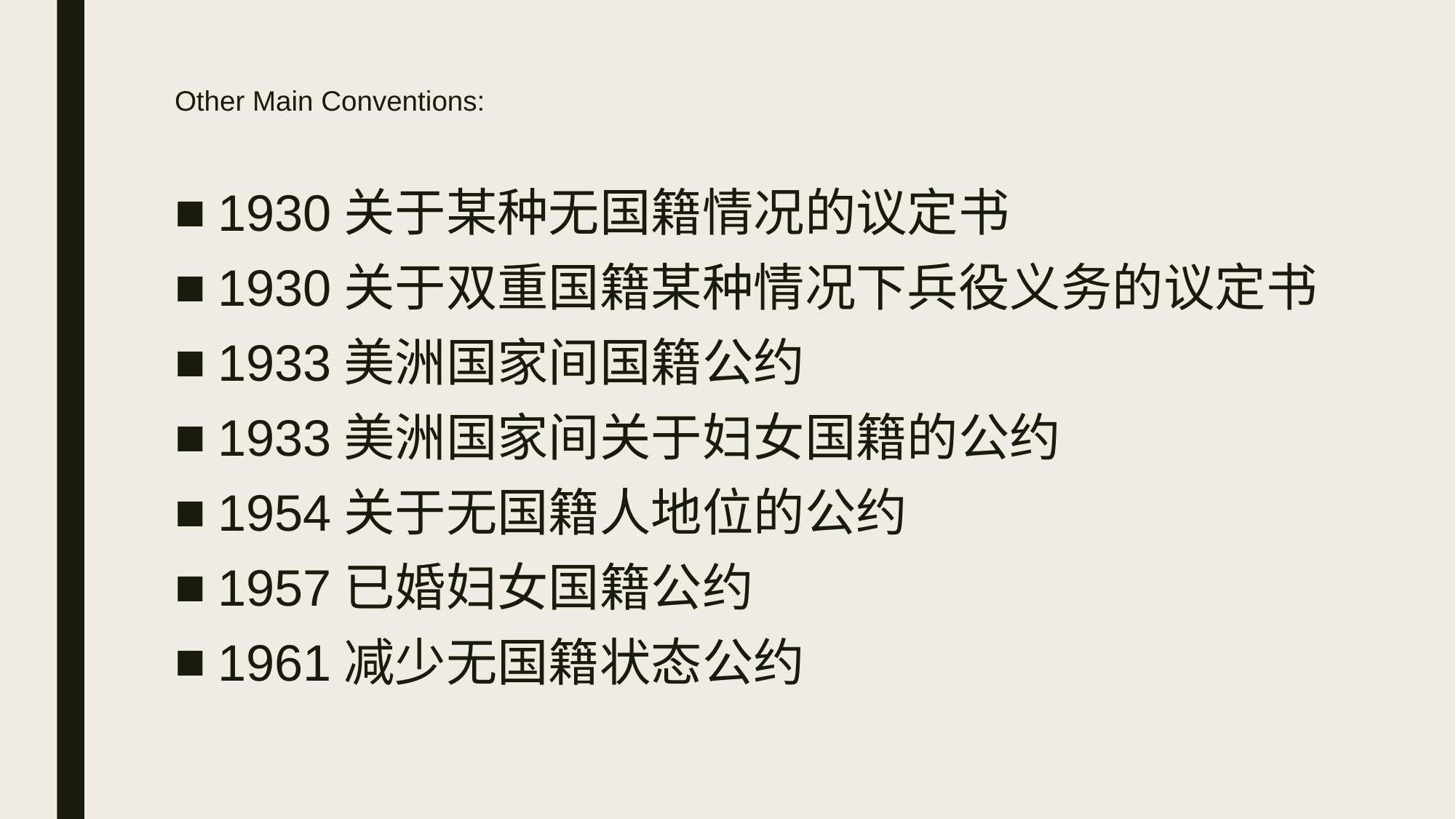

# Other Main Conventions:
1930关于某种无国籍情况的议定书
1930关于双重国籍某种情况下兵役义务的议定书
1933美洲国家间国籍公约
1933美洲国家间关于妇女国籍的公约
1954关于无国籍人地位的公约
1957已婚妇女国籍公约
1961减少无国籍状态公约